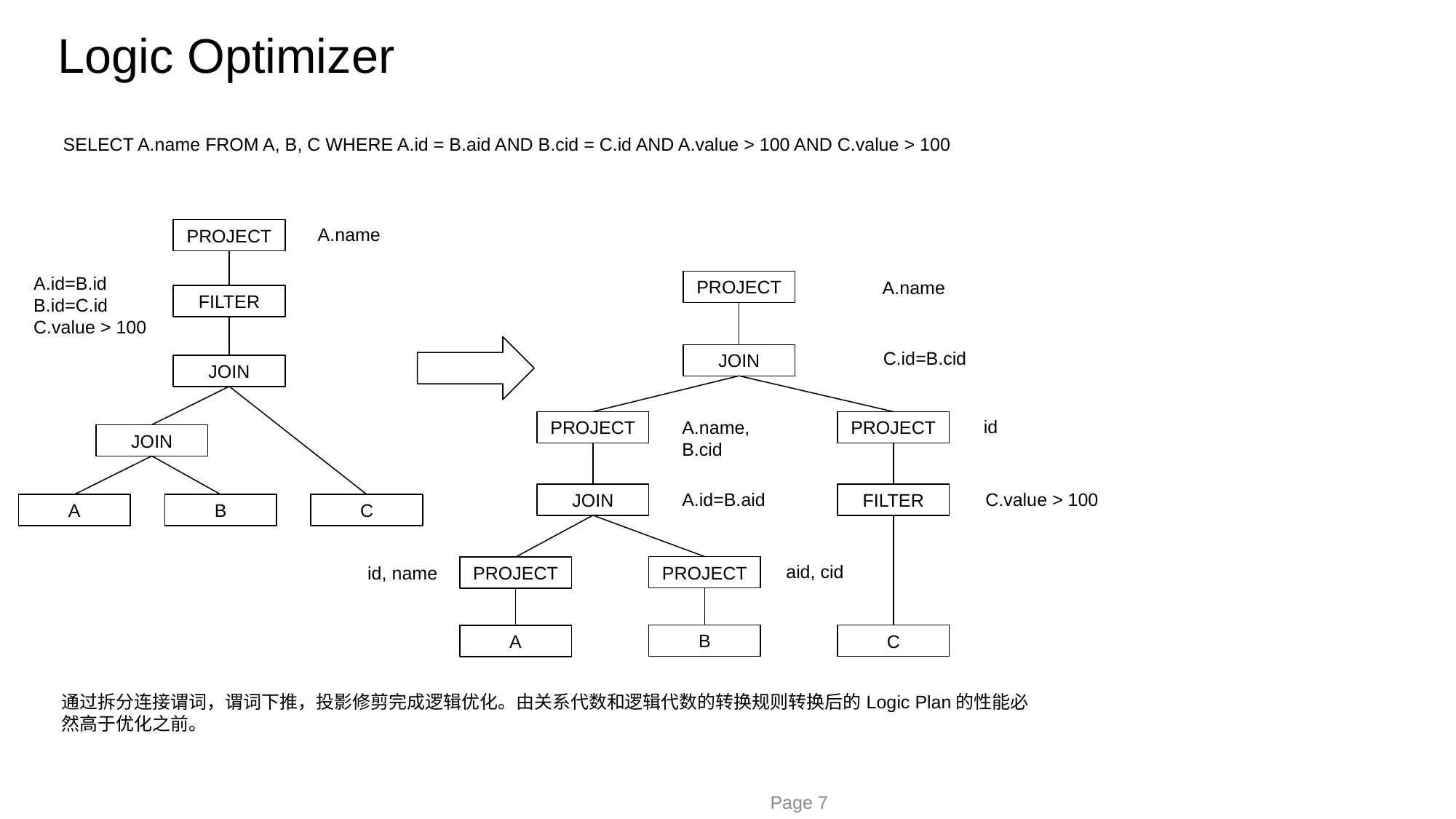

# Logic Optimizer
SELECT A.name FROM A, B, C WHERE A.id = B.aid AND B.cid = C.id AND A.value > 100 AND C.value > 100
A.name
PROJECT
A.id=B.id
B.id=C.id
C.value > 100
A.name
PROJECT
FILTER

C.id=B.cid
JOIN
JOIN
id
A.name,
B.cid
PROJECT
PROJECT
JOIN
C.value > 100
A.id=B.aid
FILTER
JOIN
C
A
B
aid, cid
id, name
PROJECT
PROJECT
B
C
A
通过拆分连接谓词，谓词下推，投影修剪完成逻辑优化。由关系代数和逻辑代数的转换规则转换后的Logic Plan的性能必然高于优化之前。
Page 7